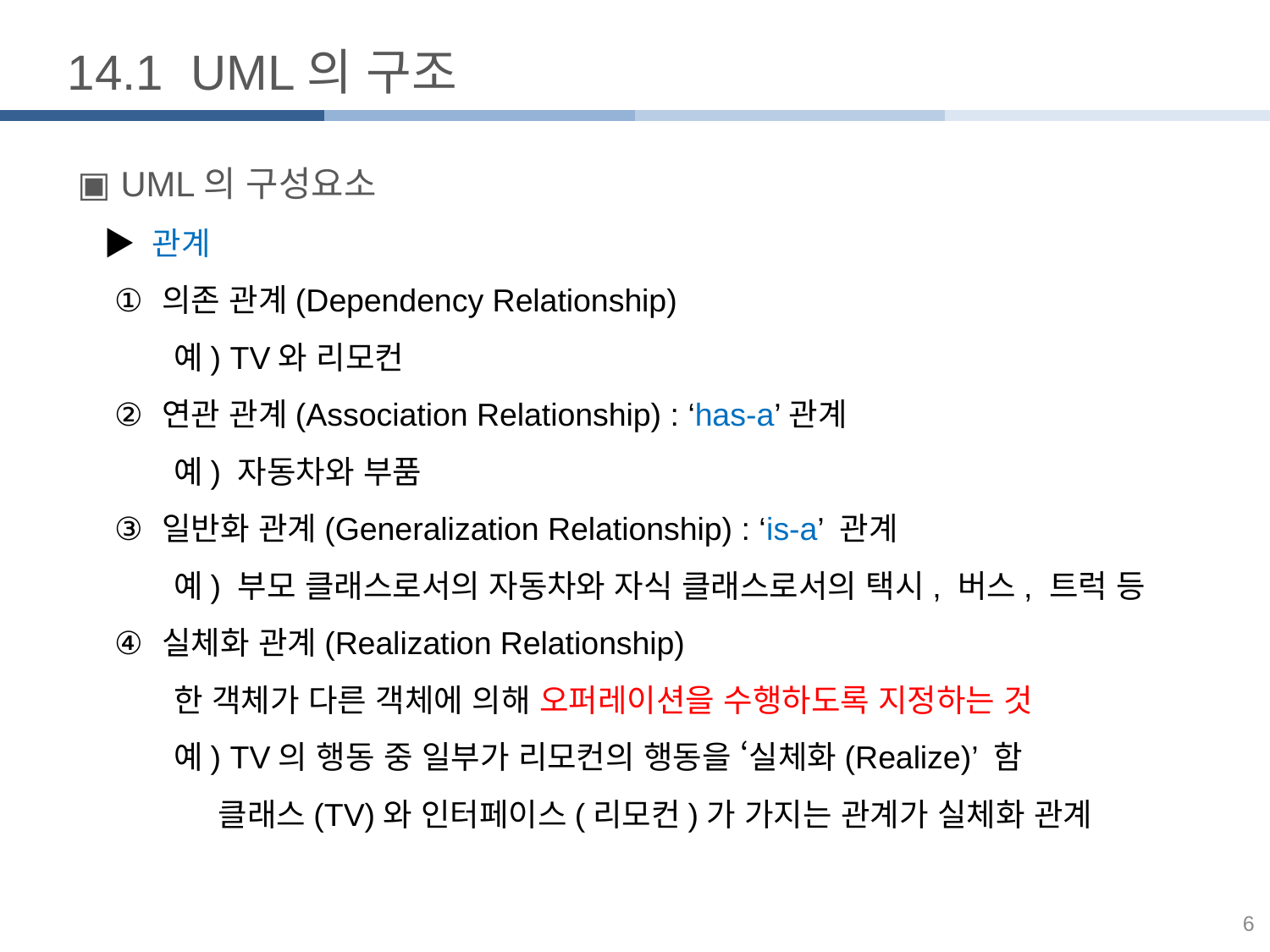

14.1  UML의 구조
▣ UML의 구성요소
   ▶ 관계
의존 관계(Dependency Relationship)
   예) TV와 리모컨
연관 관계(Association Relationship) : ‘has-a’관계
   예) 자동차와 부품
일반화 관계(Generalization Relationship) : ‘is-a’ 관계
   예) 부모 클래스로서의 자동차와 자식 클래스로서의 택시, 버스, 트럭 등
실체화 관계(Realization Relationship)
   한 객체가 다른 객체에 의해 오퍼레이션을 수행하도록 지정하는 것
   예) TV의 행동 중 일부가 리모컨의 행동을 ‘실체화(Realize)’ 함
        클래스(TV)와 인터페이스(리모컨)가 가지는 관계가 실체화 관계

6